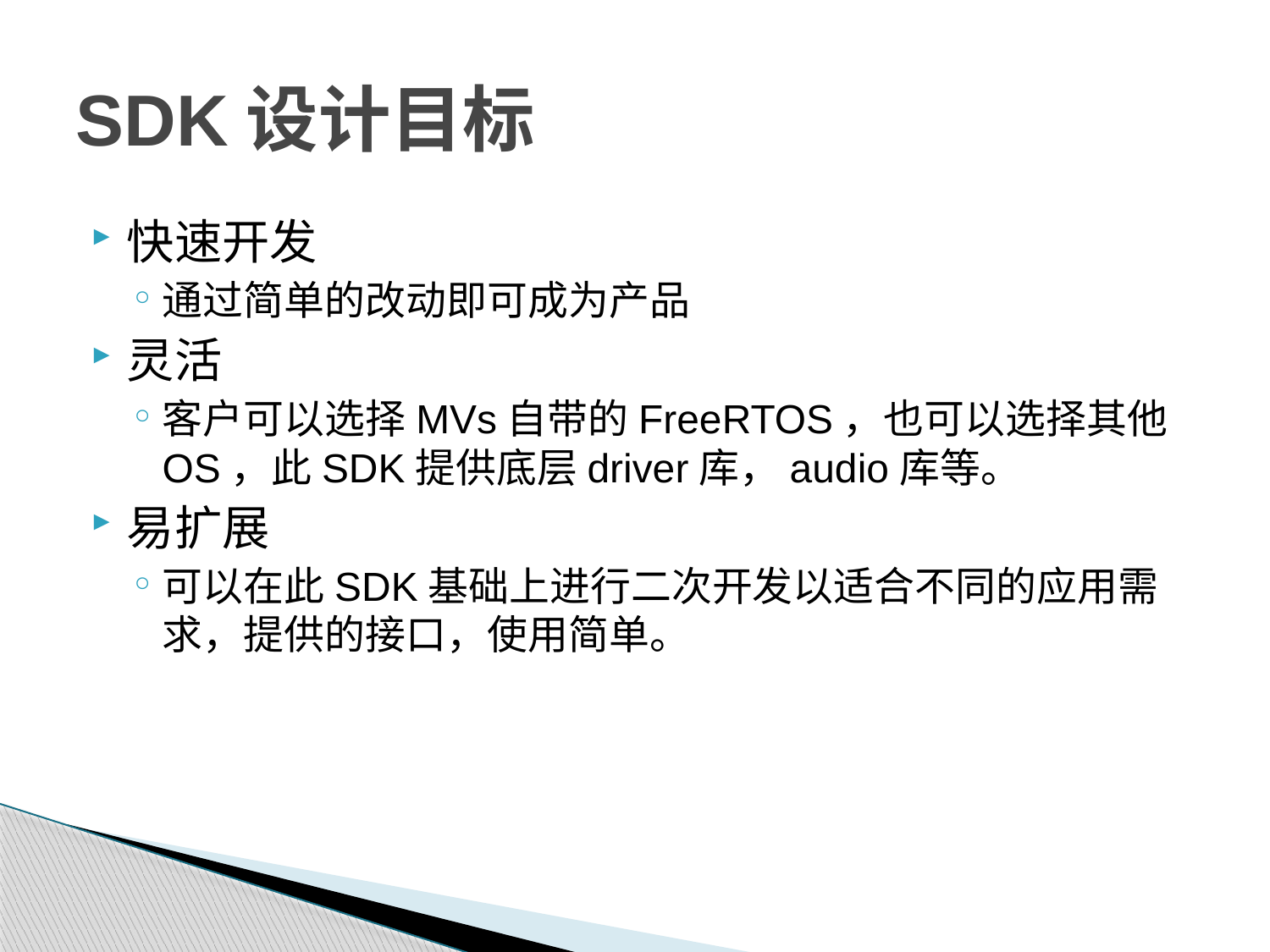

# SDK设计目标
快速开发
通过简单的改动即可成为产品
灵活
客户可以选择MVs自带的FreeRTOS，也可以选择其他OS，此SDK提供底层driver库，audio库等。
易扩展
可以在此SDK基础上进行二次开发以适合不同的应用需求，提供的接口，使用简单。